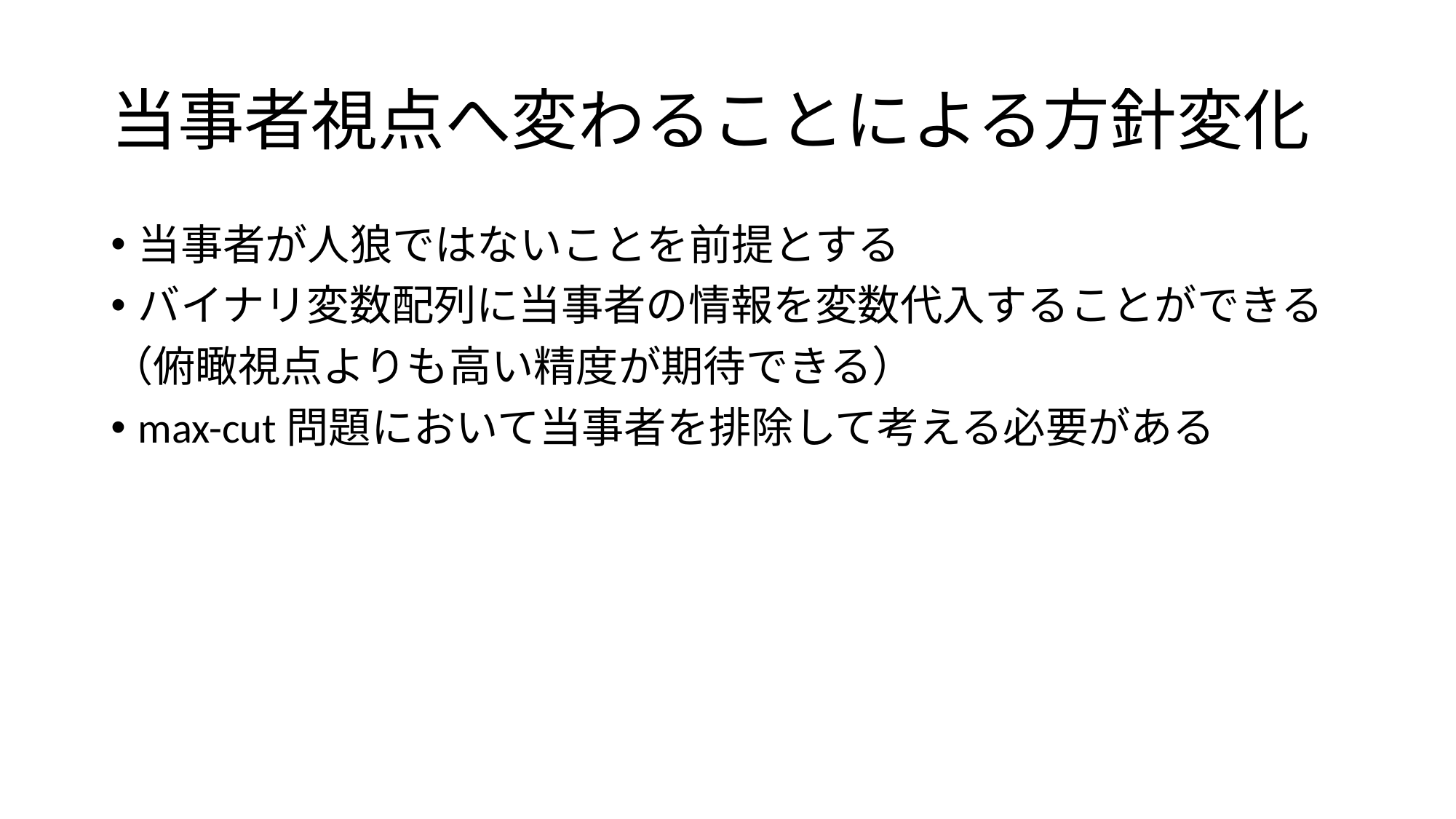

# 当事者視点へ変わることによる方針変化
当事者が人狼ではないことを前提とする
バイナリ変数配列に当事者の情報を変数代入することができる
（俯瞰視点よりも高い精度が期待できる）
max-cut問題において当事者を排除して考える必要がある